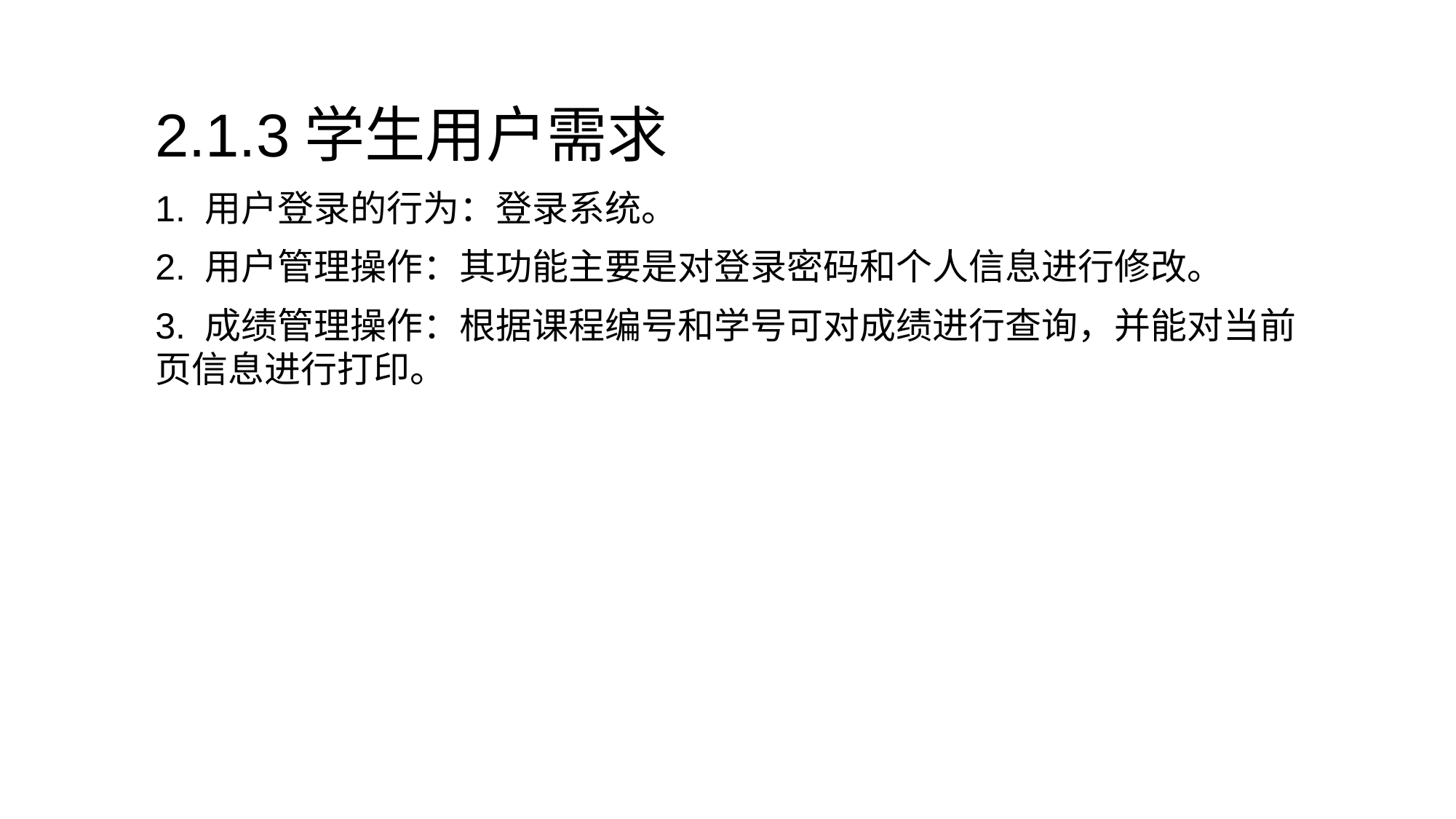

2.1.3学生用户需求
1. 用户登录的行为：登录系统。
2. 用户管理操作：其功能主要是对登录密码和个人信息进行修改。
3. 成绩管理操作：根据课程编号和学号可对成绩进行查询，并能对当前页信息进行打印。